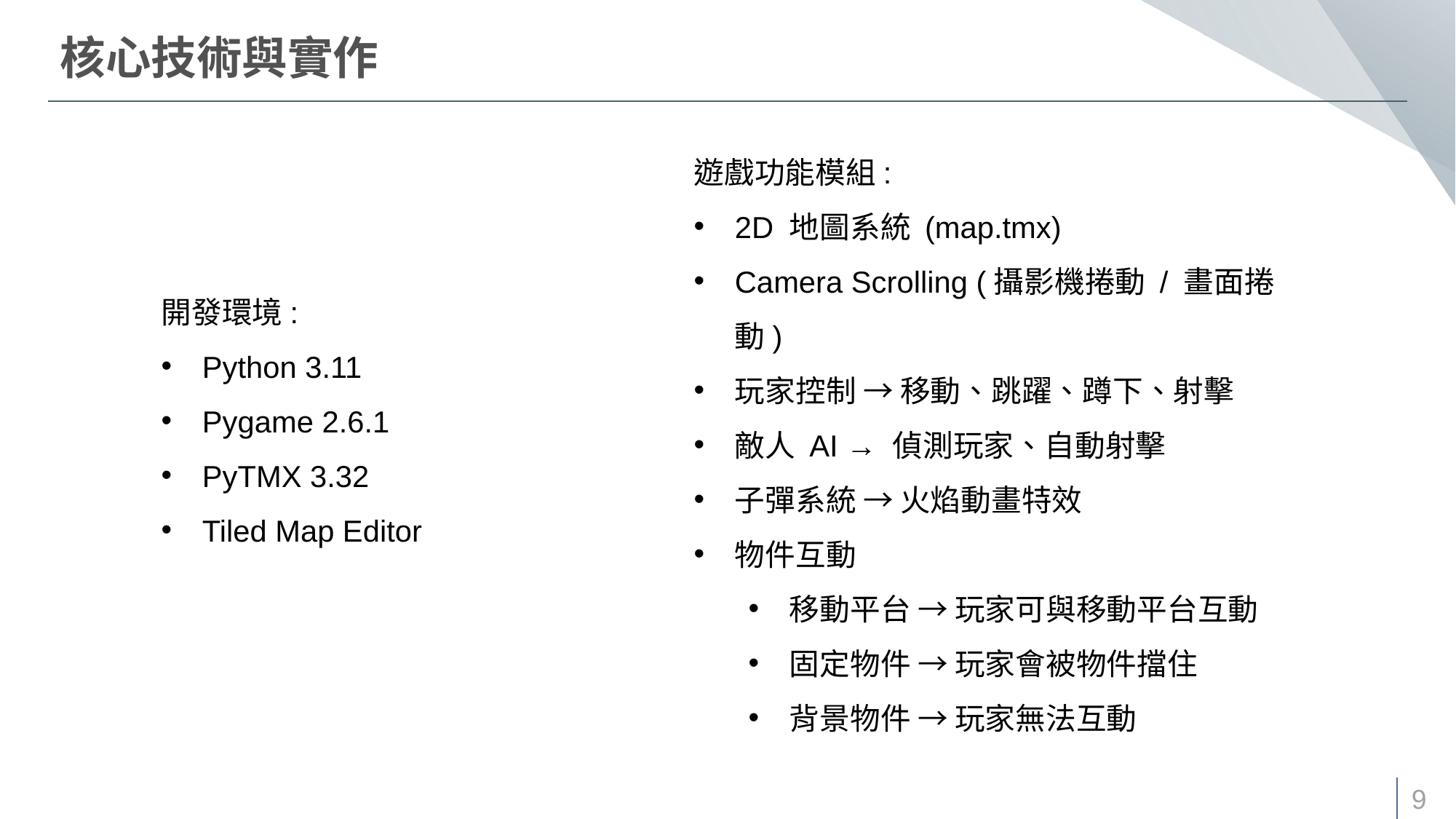

核心技術與實作
遊戲功能模組:
2D 地圖系統 (map.tmx)
Camera Scrolling (攝影機捲動 / 畫面捲動)
玩家控制 → 移動、跳躍、蹲下、射擊
敵人 AI → 偵測玩家、自動射擊
子彈系統 → 火焰動畫特效
物件互動
移動平台 → 玩家可與移動平台互動
固定物件 → 玩家會被物件擋住
背景物件 → 玩家無法互動
開發環境:
Python 3.11
Pygame 2.6.1
PyTMX 3.32
Tiled Map Editor
9